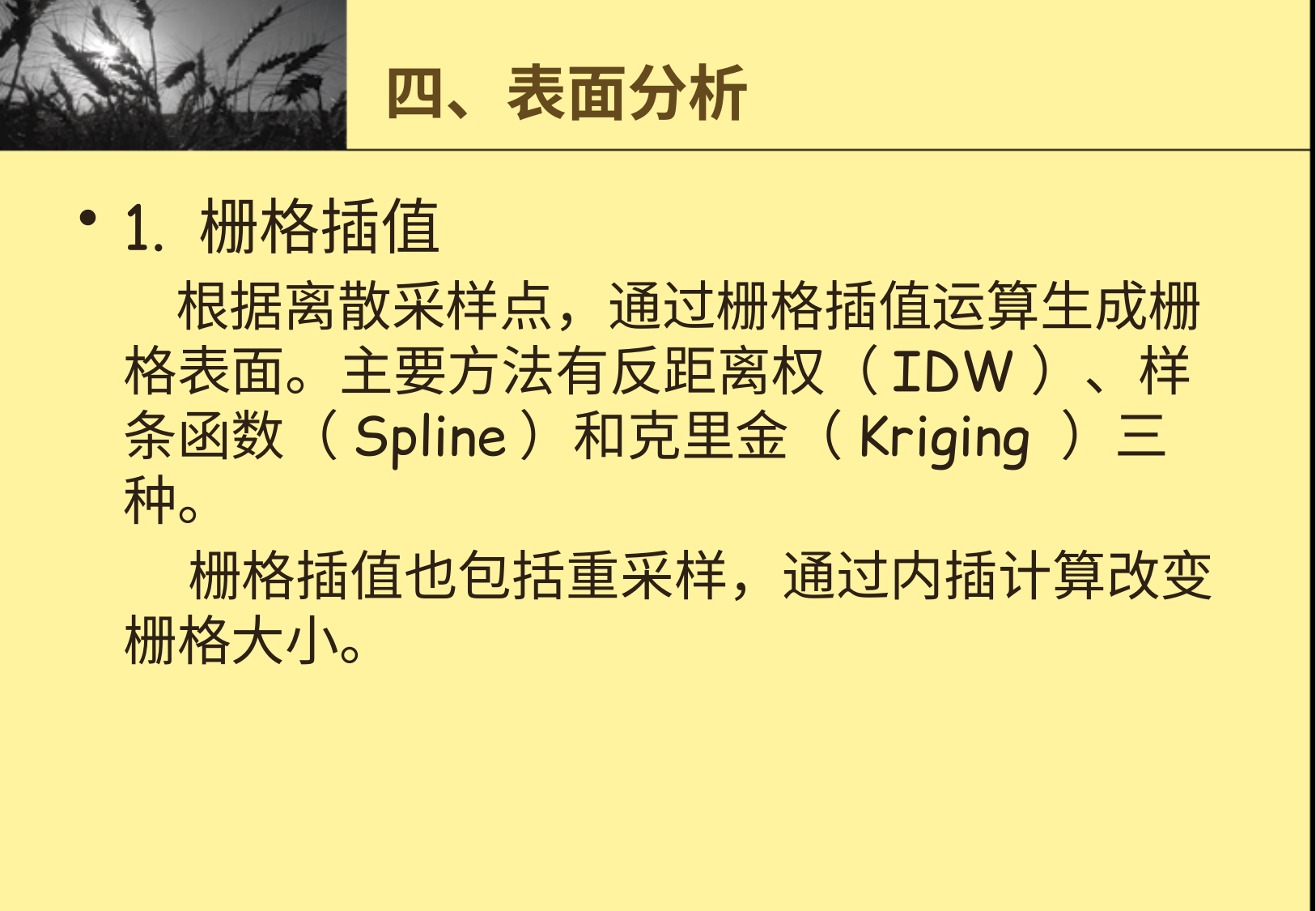

# 四、表面分析
1. 栅格插值
       根据离散采样点，通过栅格插值运算生成栅格表面。主要方法有反距离权（IDW）、样条函数（Spline）和克里金（Kriging ）三种。
        栅格插值也包括重采样，通过内插计算改变栅格大小。